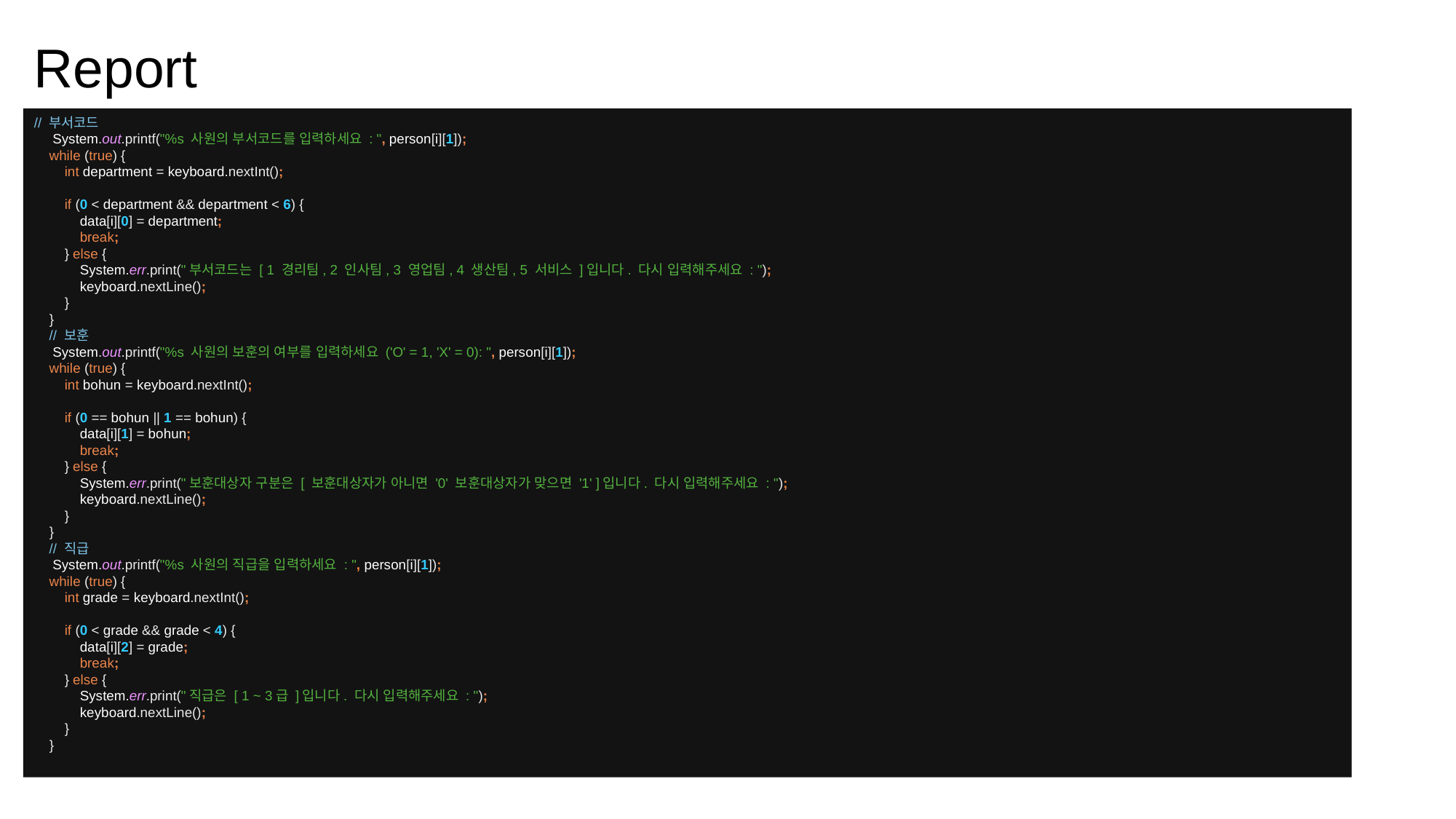

Report
// 부서코드
    System.out.printf("%s 사원의 부서코드를 입력하세요 : ", person[i][1]);
    while (true) {
        int department = keyboard.nextInt();
        if (0 < department && department < 6) {
            data[i][0] = department;
            break;
        } else {
            System.err.print("부서코드는 [ 1 경리팀, 2 인사팀, 3 영업팀, 4 생산팀, 5 서비스 ]입니다. 다시 입력해주세요 : ");
            keyboard.nextLine();
        }
    }
    // 보훈
    System.out.printf("%s 사원의 보훈의 여부를 입력하세요 ('O' = 1, 'X' = 0): ", person[i][1]);
    while (true) {
        int bohun = keyboard.nextInt();
        if (0 == bohun || 1 == bohun) {
            data[i][1] = bohun;
            break;
        } else {
            System.err.print("보훈대상자 구분은 [ 보훈대상자가 아니면 '0' 보훈대상자가 맞으면 '1' ]입니다. 다시 입력해주세요 : ");
            keyboard.nextLine();
        }
    }
    // 직급
    System.out.printf("%s 사원의 직급을 입력하세요 : ", person[i][1]);
    while (true) {
        int grade = keyboard.nextInt();
        if (0 < grade && grade < 4) {
            data[i][2] = grade;
            break;
        } else {
            System.err.print("직급은 [ 1 ~ 3급 ]입니다. 다시 입력해주세요 : ");
            keyboard.nextLine();
        }
    }